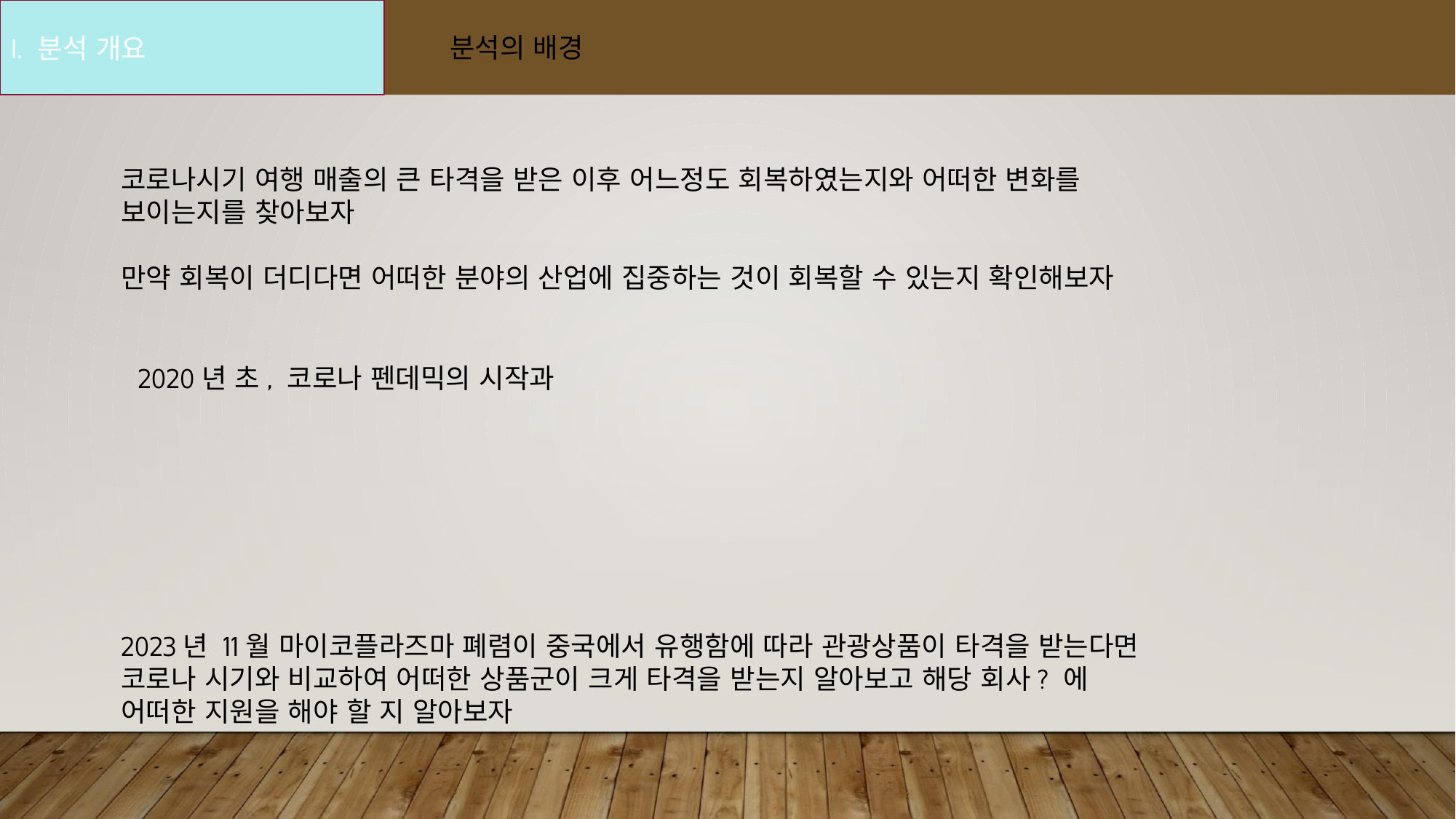

I. 분석 개요
분석의 배경
코로나시기 여행 매출의 큰 타격을 받은 이후 어느정도 회복하였는지와 어떠한 변화를 보이는지를 찾아보자

만약 회복이 더디다면 어떠한 분야의 산업에 집중하는 것이 회복할 수 있는지 확인해보자
2020년 초, 코로나 펜데믹의 시작과

2023년 11월 마이코플라즈마 폐렴이 중국에서 유행함에 따라 관광상품이 타격을 받는다면 코로나 시기와 비교하여 어떠한 상품군이 크게 타격을 받는지 알아보고 해당 회사? 에 어떠한 지원을 해야 할 지 알아보자